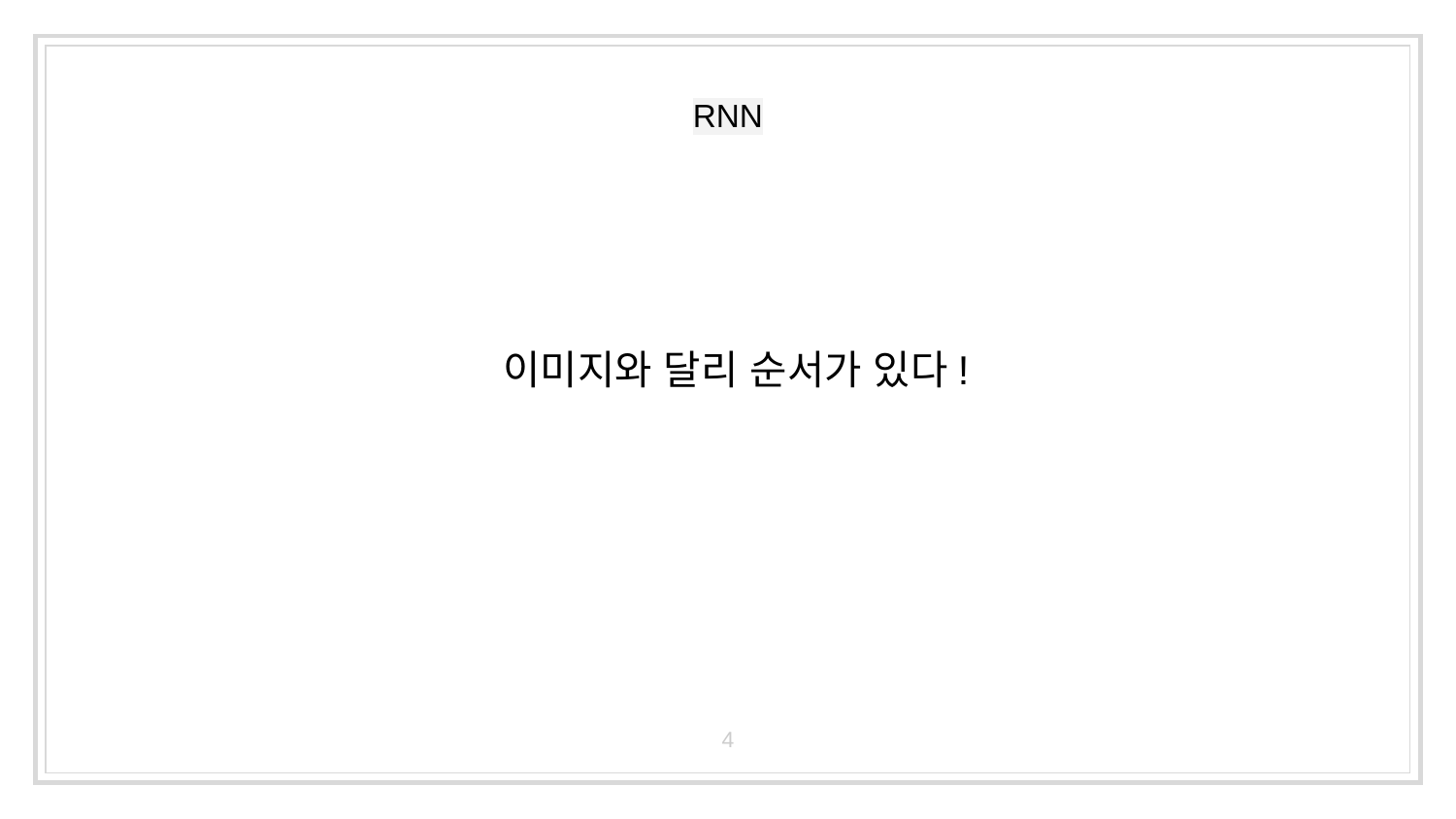

# RNN
이미지와 달리 순서가 있다!
4